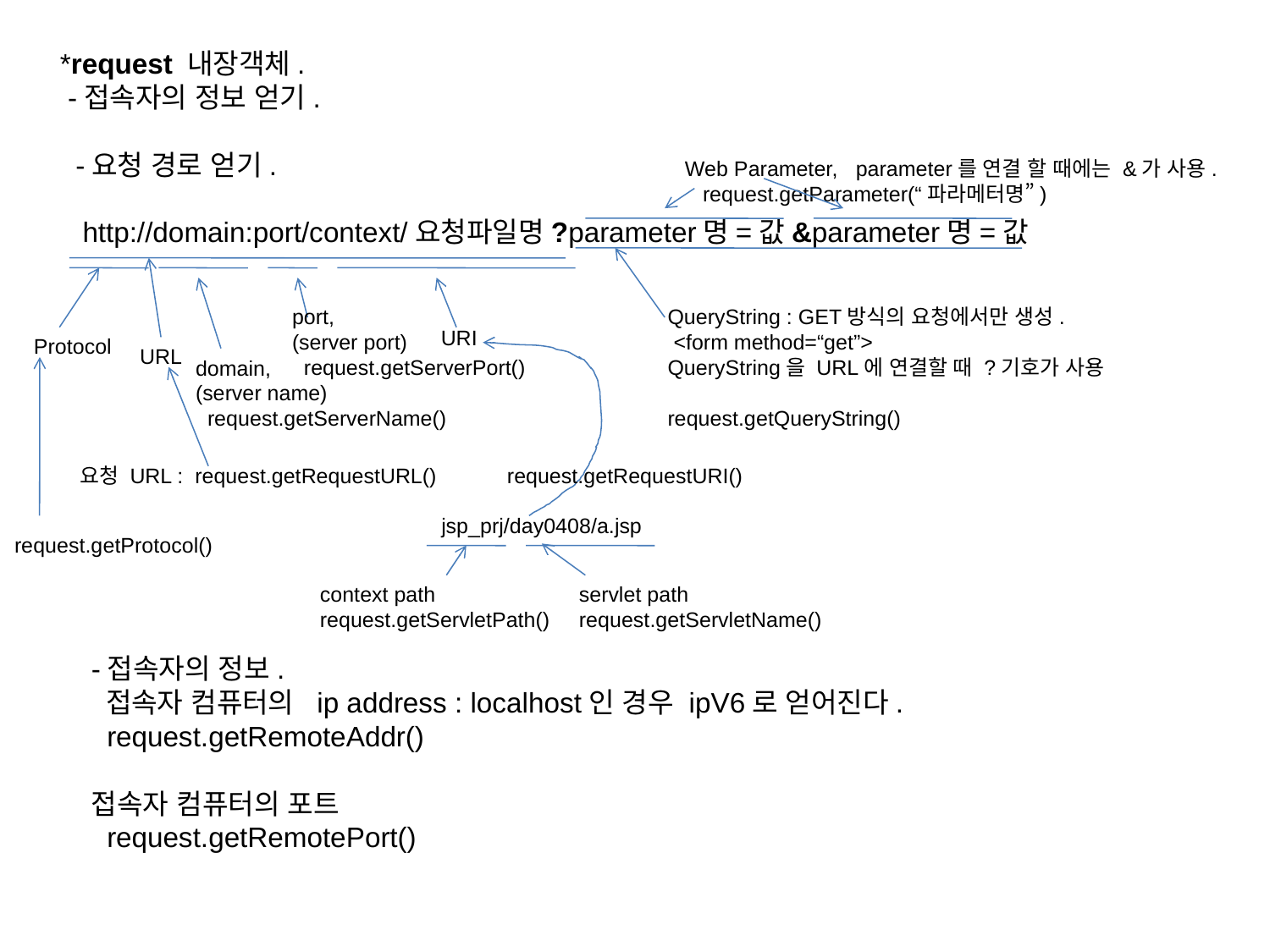

*request 내장객체.
 -접속자의 정보 얻기.

  -요청 경로 얻기.

Web Parameter,   parameter를 연결 할 때에는 &가 사용.
   request.getParameter(“파라메터명”)
http://domain:port/context/요청파일명?parameter명=값&parameter명=값
port,
(server port)
  request.getServerPort()
QueryString : GET방식의 요청에서만 생성.
 <form method=“get”>
QueryString을 URL에 연결할 때 ?기호가 사용

request.getQueryString()
URI
Protocol
URL

domain,
(server name)
  request.getServerName()
요청 URL :  request.getRequestURL()
request.getRequestURI()
jsp_prj/day0408/a.jsp
request.getProtocol()
context path
request.getServletPath()
servlet path
request.getServletName()
-접속자의 정보.
 접속자 컴퓨터의  ip address : localhost인 경우 ipV6로 얻어진다.
  request.getRemoteAddr()

접속자 컴퓨터의 포트
  request.getRemotePort()